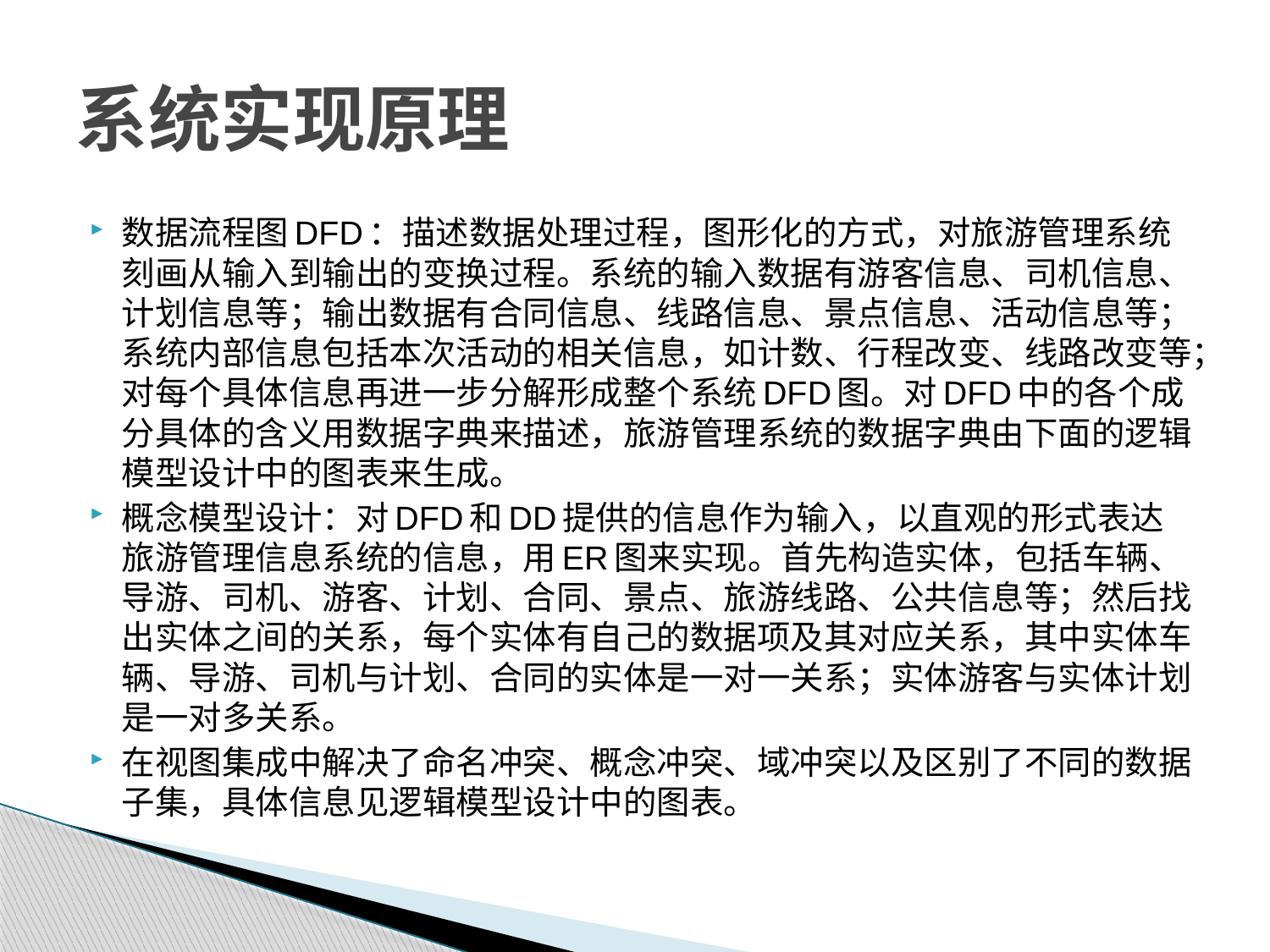

# 系统实现原理
数据流程图DFD：描述数据处理过程，图形化的方式，对旅游管理系统刻画从输入到输出的变换过程。系统的输入数据有游客信息、司机信息、计划信息等；输出数据有合同信息、线路信息、景点信息、活动信息等；系统内部信息包括本次活动的相关信息，如计数、行程改变、线路改变等；对每个具体信息再进一步分解形成整个系统DFD图。对DFD中的各个成分具体的含义用数据字典来描述，旅游管理系统的数据字典由下面的逻辑模型设计中的图表来生成。
概念模型设计：对DFD和DD提供的信息作为输入，以直观的形式表达旅游管理信息系统的信息，用ER图来实现。首先构造实体，包括车辆、导游、司机、游客、计划、合同、景点、旅游线路、公共信息等；然后找出实体之间的关系，每个实体有自己的数据项及其对应关系，其中实体车辆、导游、司机与计划、合同的实体是一对一关系；实体游客与实体计划是一对多关系。
在视图集成中解决了命名冲突、概念冲突、域冲突以及区别了不同的数据子集，具体信息见逻辑模型设计中的图表。